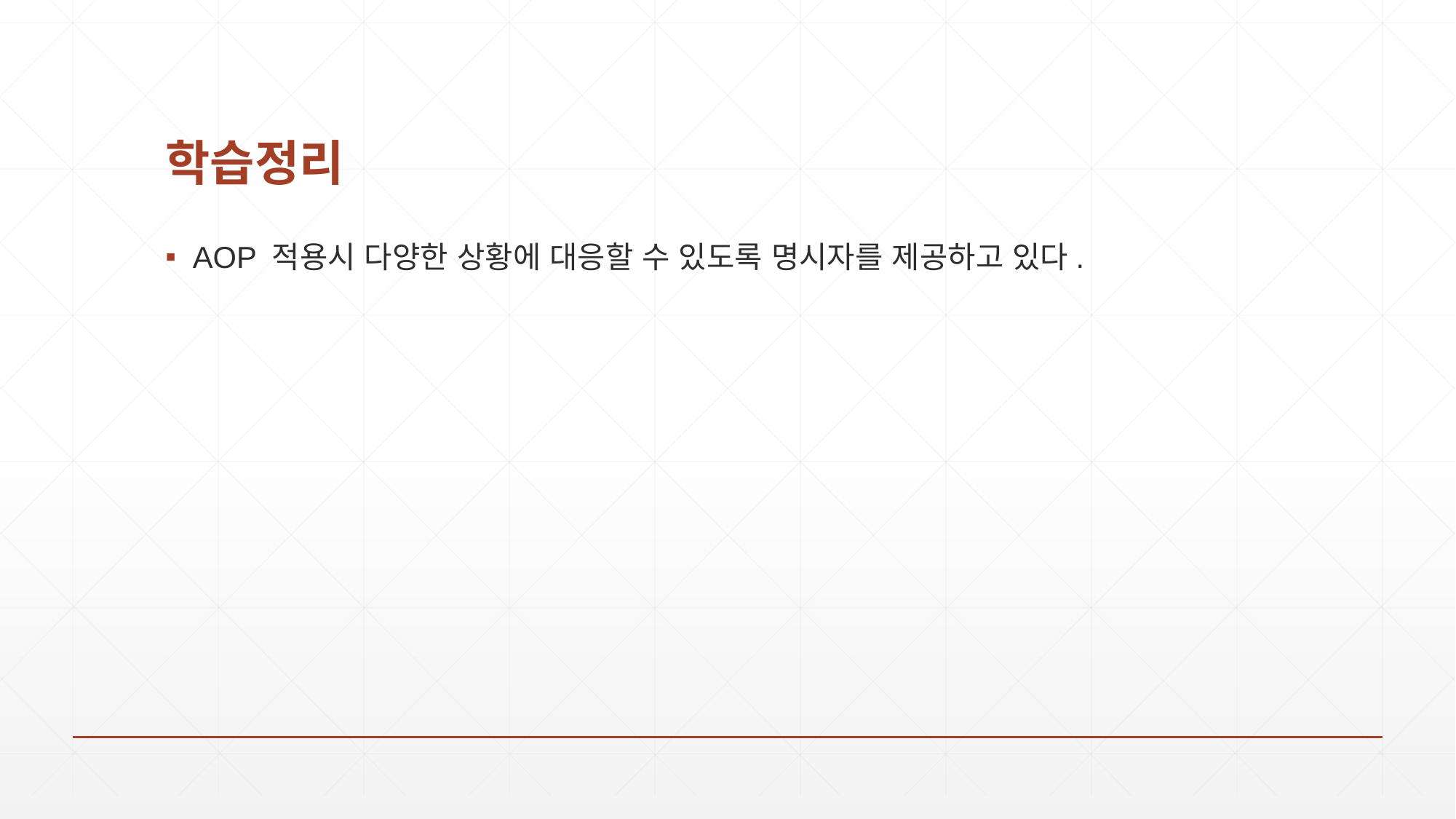

# 학습정리
AOP 적용시 다양한 상황에 대응할 수 있도록 명시자를 제공하고 있다.